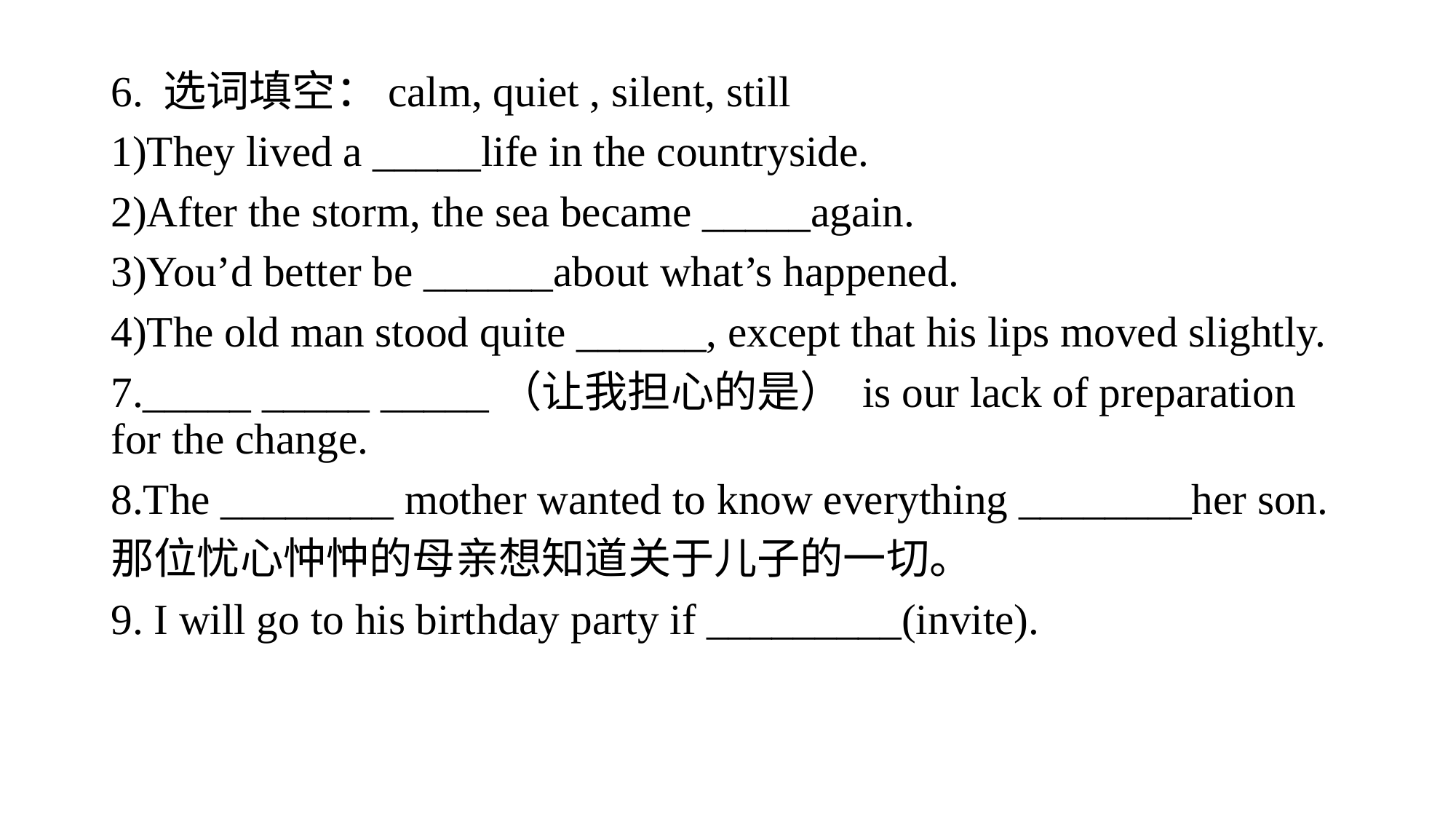

#
6. 选词填空：calm, quiet , silent, still
1)They lived a _____life in the countryside.
2)After the storm, the sea became _____again.
3)You’d better be ______about what’s happened.
4)The old man stood quite ______, except that his lips moved slightly.
7._____ _____ _____（让我担心的是） is our lack of preparation for the change.
8.The ________ mother wanted to know everything ________her son.
那位忧心忡忡的母亲想知道关于儿子的一切。
9. I will go to his birthday party if _________(invite).